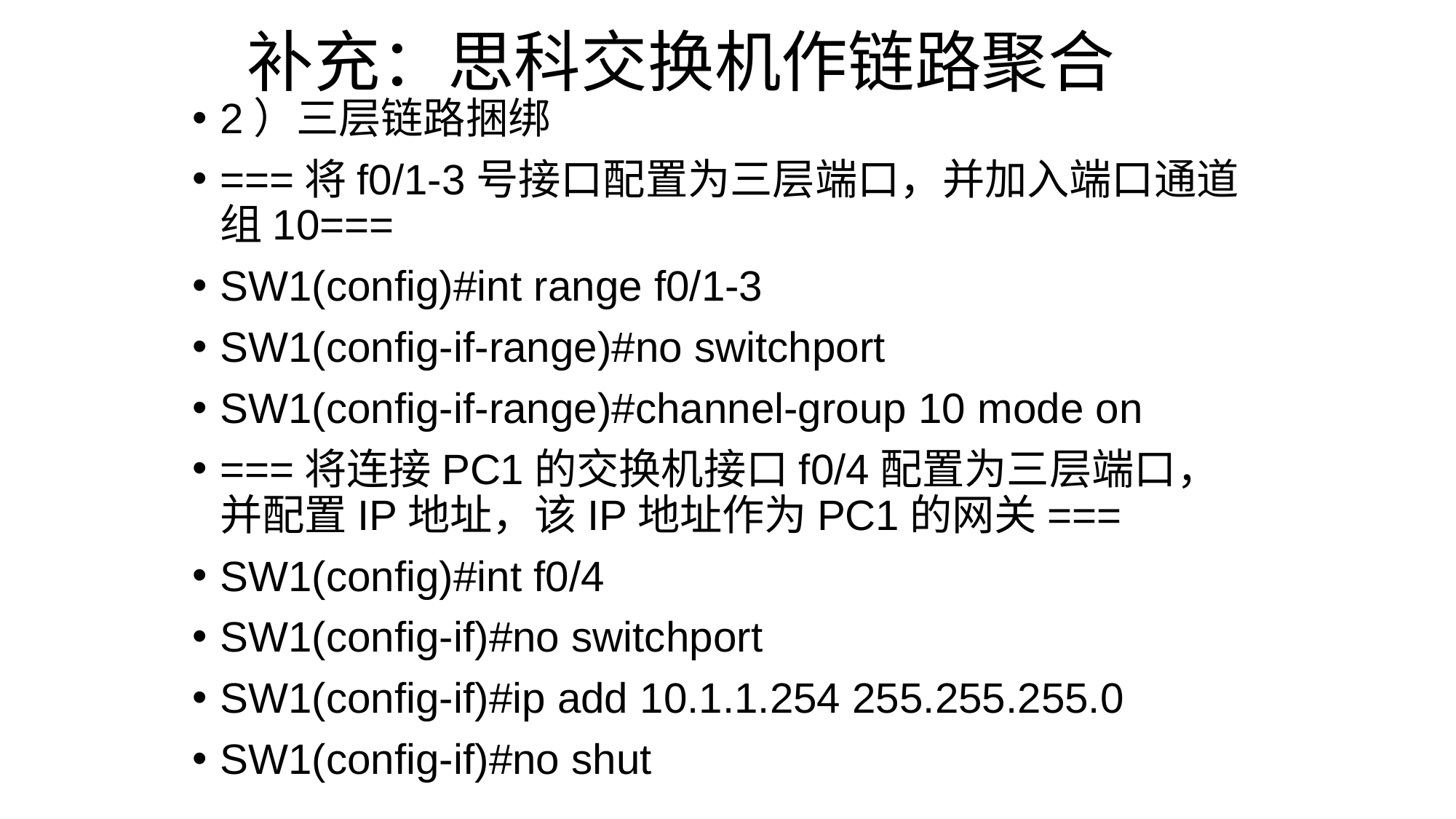

# 补充：思科交换机作链路聚合
2）三层链路捆绑
===将f0/1-3号接口配置为三层端口，并加入端口通道组10===
SW1(config)#int range f0/1-3
SW1(config-if-range)#no switchport
SW1(config-if-range)#channel-group 10 mode on
===将连接PC1的交换机接口f0/4配置为三层端口，并配置IP地址，该IP地址作为PC1的网关===
SW1(config)#int f0/4
SW1(config-if)#no switchport
SW1(config-if)#ip add 10.1.1.254 255.255.255.0
SW1(config-if)#no shut